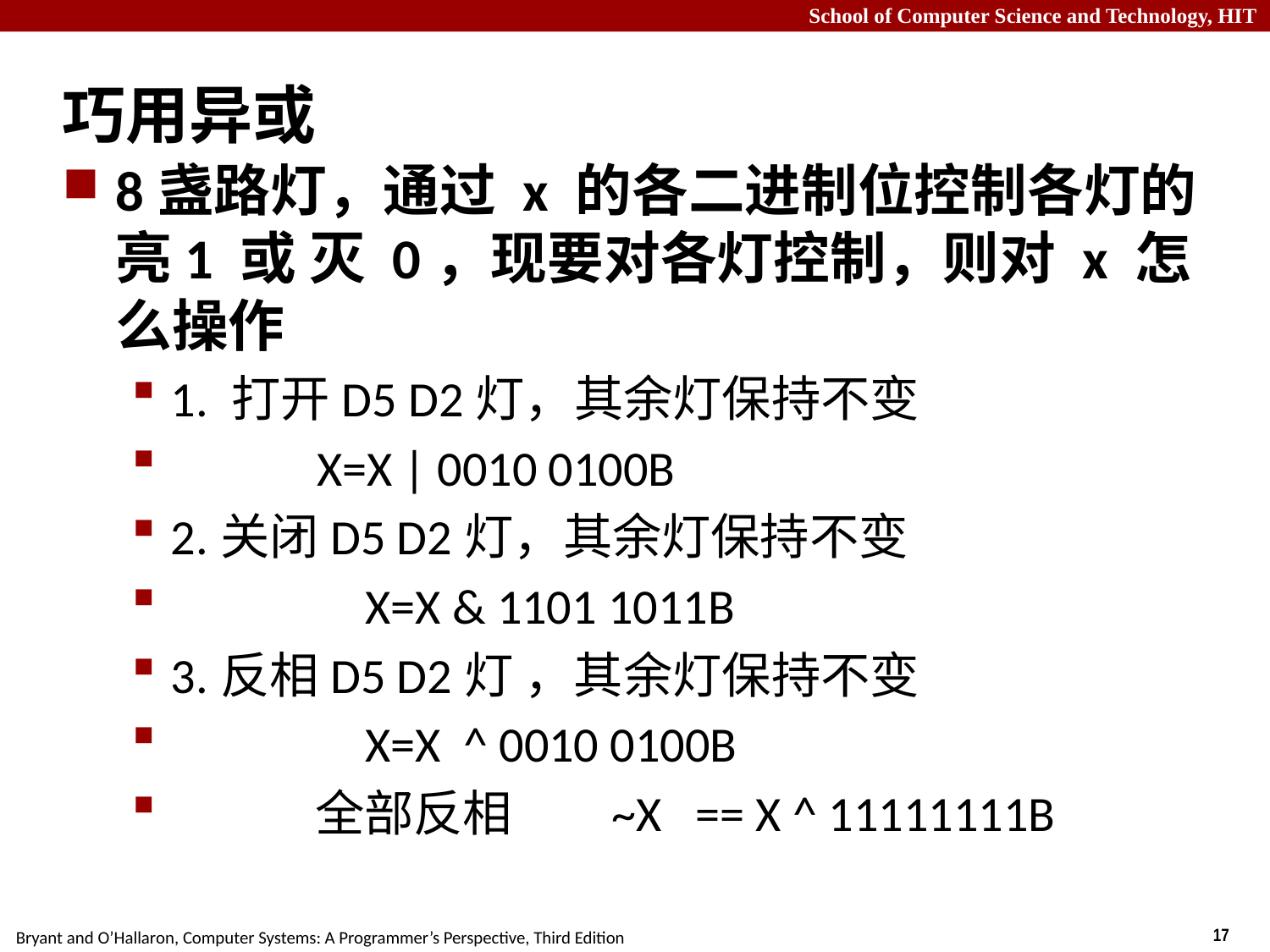

# 巧用异或
8盏路灯，通过 x 的各二进制位控制各灯的亮1 或 灭 0，现要对各灯控制，则对 x 怎么操作
1. 打开D5 D2灯，其余灯保持不变
             X=X | 0010 0100B
2.关闭D5 D2灯，其余灯保持不变
    	      X=X & 1101 1011B
3.反相D5 D2灯 ，其余灯保持不变
   	      X=X  ^ 0010 0100B
            全部反相        ~X   == X ^ 11111111B